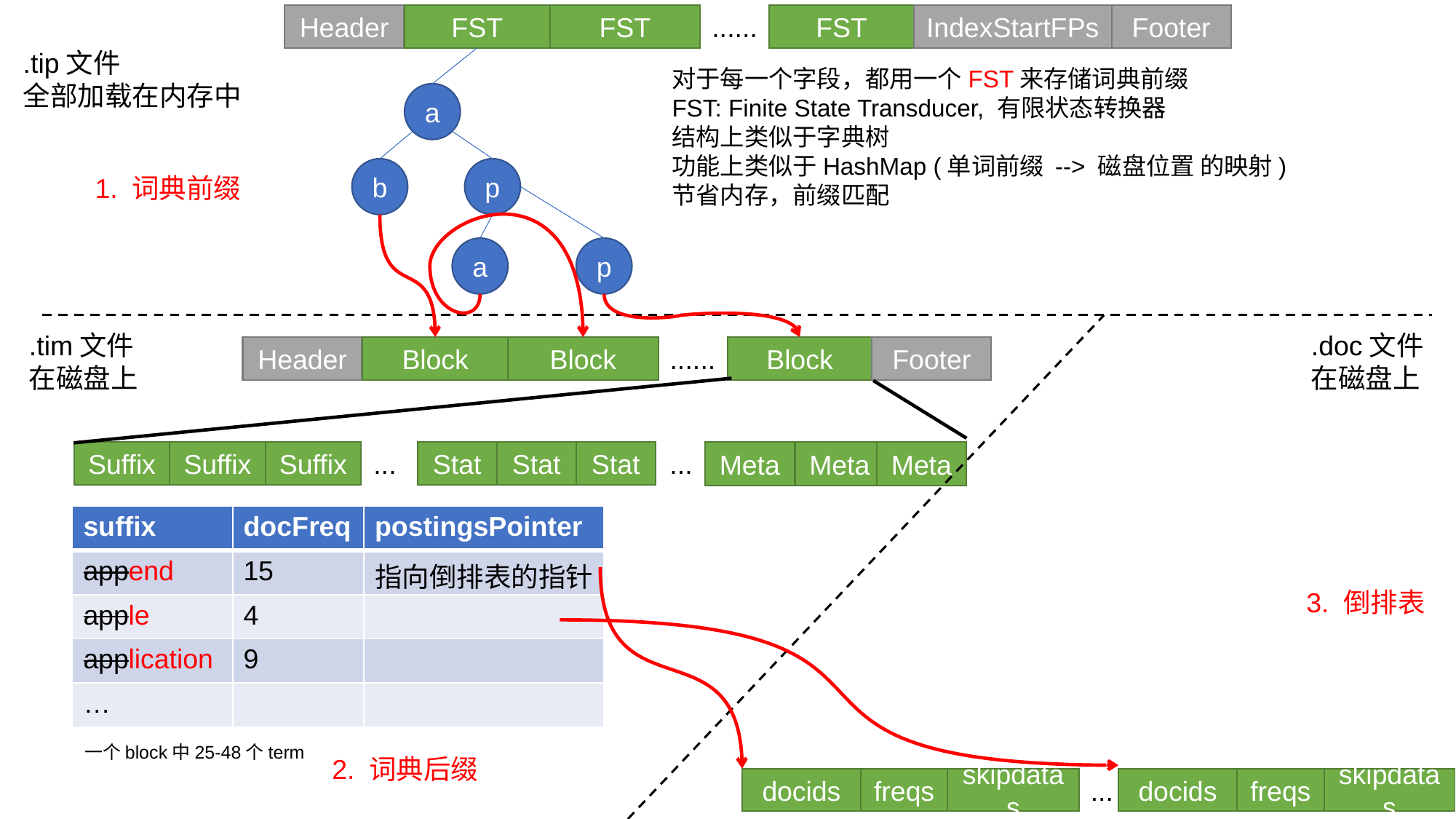

Header
FST
FST
......
FST
IndexStartFPs
Footer
.tip文件
全部加载在内存中
对于每一个字段，都用一个FST来存储词典前缀
FST: Finite State Transducer, 有限状态转换器
结构上类似于字典树
功能上类似于HashMap (单词前缀 --> 磁盘位置 的映射)
节省内存，前缀匹配
a
b
p
1. 词典前缀
a
p
.tim文件
在磁盘上
.doc文件
在磁盘上
Header
Block
Block
......
Block
Footer
Suffix
Suffix
Suffix
...
Stat
Stat
Stat
...
Meta
Meta
Meta
| suffix | docFreq | postingsPointer |
| --- | --- | --- |
| append | 15 | 指向倒排表的指针 |
| apple | 4 |  |
| application | 9 |  |
| … |  |  |
3. 倒排表
一个block中25-48个term
2. 词典后缀
docids
freqs
skipdatas
...
docids
freqs
skipdatas